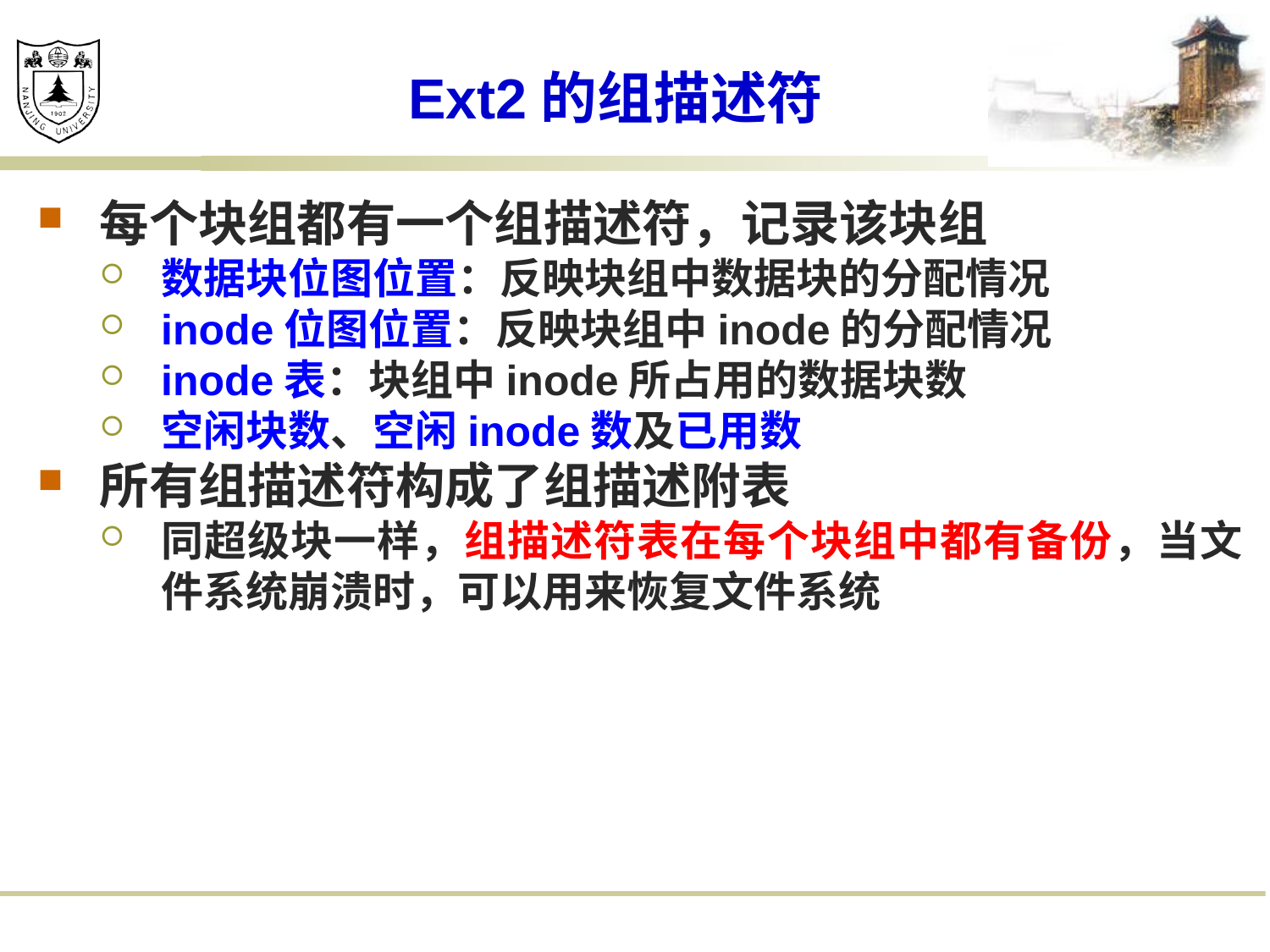

# Ext2的组描述符
每个块组都有一个组描述符，记录该块组
数据块位图位置：反映块组中数据块的分配情况
inode位图位置：反映块组中inode的分配情况
inode表：块组中inode所占用的数据块数
空闲块数、空闲inode数及已用数
所有组描述符构成了组描述附表
同超级块一样，组描述符表在每个块组中都有备份，当文件系统崩溃时，可以用来恢复文件系统

154